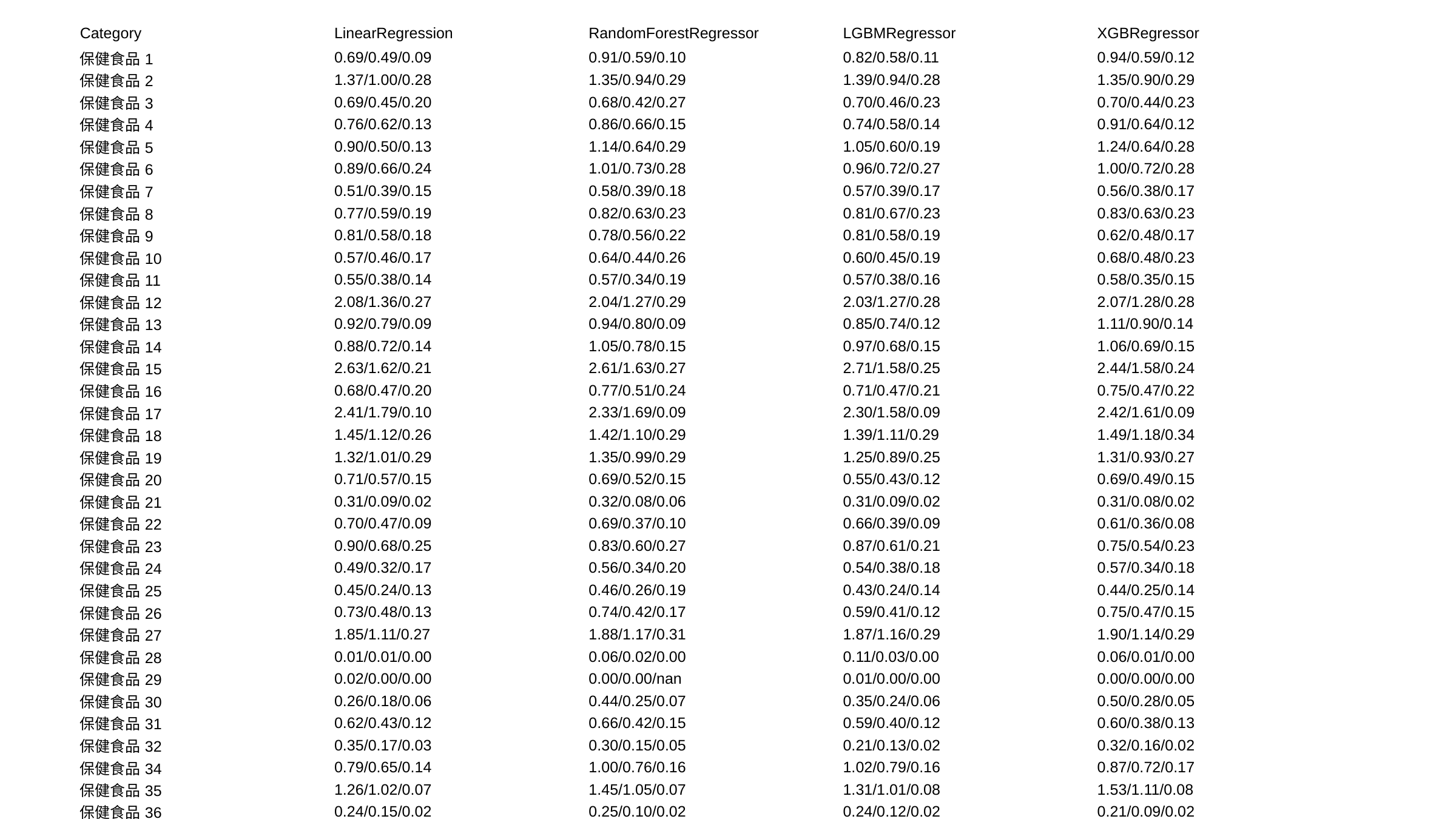

| Category | LinearRegression | RandomForestRegressor | LGBMRegressor | XGBRegressor |
| --- | --- | --- | --- | --- |
| 保健食品1 | 0.69/0.49/0.09 | 0.91/0.59/0.10 | 0.82/0.58/0.11 | 0.94/0.59/0.12 |
| 保健食品2 | 1.37/1.00/0.28 | 1.35/0.94/0.29 | 1.39/0.94/0.28 | 1.35/0.90/0.29 |
| 保健食品3 | 0.69/0.45/0.20 | 0.68/0.42/0.27 | 0.70/0.46/0.23 | 0.70/0.44/0.23 |
| 保健食品4 | 0.76/0.62/0.13 | 0.86/0.66/0.15 | 0.74/0.58/0.14 | 0.91/0.64/0.12 |
| 保健食品5 | 0.90/0.50/0.13 | 1.14/0.64/0.29 | 1.05/0.60/0.19 | 1.24/0.64/0.28 |
| 保健食品6 | 0.89/0.66/0.24 | 1.01/0.73/0.28 | 0.96/0.72/0.27 | 1.00/0.72/0.28 |
| 保健食品7 | 0.51/0.39/0.15 | 0.58/0.39/0.18 | 0.57/0.39/0.17 | 0.56/0.38/0.17 |
| 保健食品8 | 0.77/0.59/0.19 | 0.82/0.63/0.23 | 0.81/0.67/0.23 | 0.83/0.63/0.23 |
| 保健食品9 | 0.81/0.58/0.18 | 0.78/0.56/0.22 | 0.81/0.58/0.19 | 0.62/0.48/0.17 |
| 保健食品10 | 0.57/0.46/0.17 | 0.64/0.44/0.26 | 0.60/0.45/0.19 | 0.68/0.48/0.23 |
| 保健食品11 | 0.55/0.38/0.14 | 0.57/0.34/0.19 | 0.57/0.38/0.16 | 0.58/0.35/0.15 |
| 保健食品12 | 2.08/1.36/0.27 | 2.04/1.27/0.29 | 2.03/1.27/0.28 | 2.07/1.28/0.28 |
| 保健食品13 | 0.92/0.79/0.09 | 0.94/0.80/0.09 | 0.85/0.74/0.12 | 1.11/0.90/0.14 |
| 保健食品14 | 0.88/0.72/0.14 | 1.05/0.78/0.15 | 0.97/0.68/0.15 | 1.06/0.69/0.15 |
| 保健食品15 | 2.63/1.62/0.21 | 2.61/1.63/0.27 | 2.71/1.58/0.25 | 2.44/1.58/0.24 |
| 保健食品16 | 0.68/0.47/0.20 | 0.77/0.51/0.24 | 0.71/0.47/0.21 | 0.75/0.47/0.22 |
| 保健食品17 | 2.41/1.79/0.10 | 2.33/1.69/0.09 | 2.30/1.58/0.09 | 2.42/1.61/0.09 |
| 保健食品18 | 1.45/1.12/0.26 | 1.42/1.10/0.29 | 1.39/1.11/0.29 | 1.49/1.18/0.34 |
| 保健食品19 | 1.32/1.01/0.29 | 1.35/0.99/0.29 | 1.25/0.89/0.25 | 1.31/0.93/0.27 |
| 保健食品20 | 0.71/0.57/0.15 | 0.69/0.52/0.15 | 0.55/0.43/0.12 | 0.69/0.49/0.15 |
| 保健食品21 | 0.31/0.09/0.02 | 0.32/0.08/0.06 | 0.31/0.09/0.02 | 0.31/0.08/0.02 |
| 保健食品22 | 0.70/0.47/0.09 | 0.69/0.37/0.10 | 0.66/0.39/0.09 | 0.61/0.36/0.08 |
| 保健食品23 | 0.90/0.68/0.25 | 0.83/0.60/0.27 | 0.87/0.61/0.21 | 0.75/0.54/0.23 |
| 保健食品24 | 0.49/0.32/0.17 | 0.56/0.34/0.20 | 0.54/0.38/0.18 | 0.57/0.34/0.18 |
| 保健食品25 | 0.45/0.24/0.13 | 0.46/0.26/0.19 | 0.43/0.24/0.14 | 0.44/0.25/0.14 |
| 保健食品26 | 0.73/0.48/0.13 | 0.74/0.42/0.17 | 0.59/0.41/0.12 | 0.75/0.47/0.15 |
| 保健食品27 | 1.85/1.11/0.27 | 1.88/1.17/0.31 | 1.87/1.16/0.29 | 1.90/1.14/0.29 |
| 保健食品28 | 0.01/0.01/0.00 | 0.06/0.02/0.00 | 0.11/0.03/0.00 | 0.06/0.01/0.00 |
| 保健食品29 | 0.02/0.00/0.00 | 0.00/0.00/nan | 0.01/0.00/0.00 | 0.00/0.00/0.00 |
| 保健食品30 | 0.26/0.18/0.06 | 0.44/0.25/0.07 | 0.35/0.24/0.06 | 0.50/0.28/0.05 |
| 保健食品31 | 0.62/0.43/0.12 | 0.66/0.42/0.15 | 0.59/0.40/0.12 | 0.60/0.38/0.13 |
| 保健食品32 | 0.35/0.17/0.03 | 0.30/0.15/0.05 | 0.21/0.13/0.02 | 0.32/0.16/0.02 |
| 保健食品34 | 0.79/0.65/0.14 | 1.00/0.76/0.16 | 1.02/0.79/0.16 | 0.87/0.72/0.17 |
| 保健食品35 | 1.26/1.02/0.07 | 1.45/1.05/0.07 | 1.31/1.01/0.08 | 1.53/1.11/0.08 |
| 保健食品36 | 0.24/0.15/0.02 | 0.25/0.10/0.02 | 0.24/0.12/0.02 | 0.21/0.09/0.02 |
| 保健食品37 | 0.42/0.23/0.13 | 0.45/0.24/0.18 | 0.41/0.23/0.13 | 0.44/0.23/0.13 |
| 保健食品38 | 1.85/1.49/0.34 | 1.97/1.40/0.43 | 1.84/1.31/0.36 | 2.38/1.63/0.52 |
| 保健食品39 | 1.31/0.86/0.19 | 1.42/0.88/0.23 | 1.47/0.95/0.21 | 1.42/0.87/0.19 |
| 保健食品40 | 2.08/1.52/0.12 | 2.08/1.35/0.12 | 2.09/1.33/0.12 | 2.03/1.12/0.13 |
| 保健食品41 | 0.55/0.34/0.12 | 0.63/0.35/0.20 | 0.63/0.36/0.16 | 0.65/0.36/0.17 |
| Average | 1.11/0.65/0.15 | 1.15/0.65/0.19 | 1.12/0.63/0.16 | 1.16/0.64/0.17 |